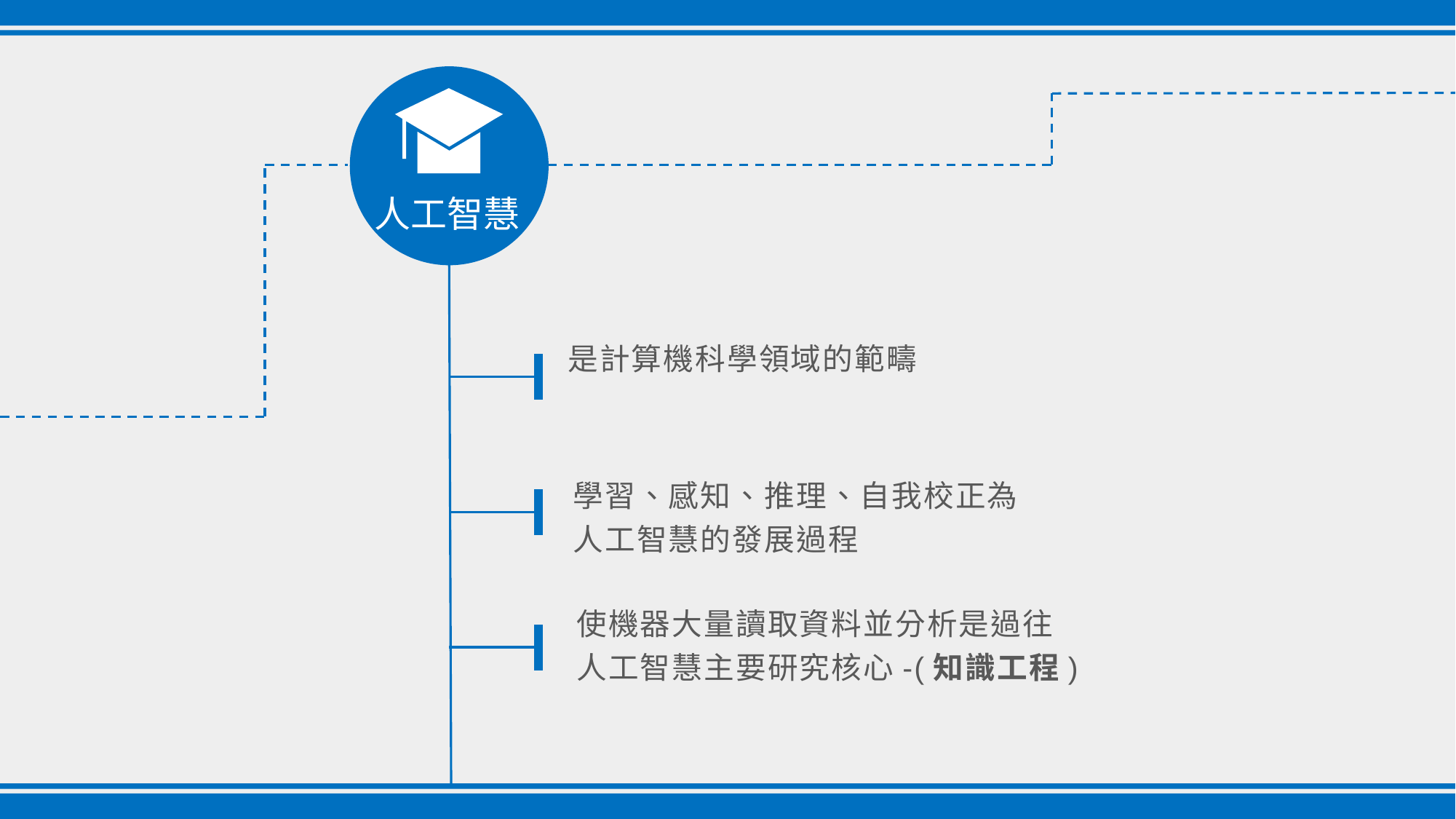

人工智慧
是計算機科學領域的範疇
學習、感知、推理、自我校正為
人工智慧的發展過程
使機器大量讀取資料並分析是過往
人工智慧主要研究核心-(知識工程)